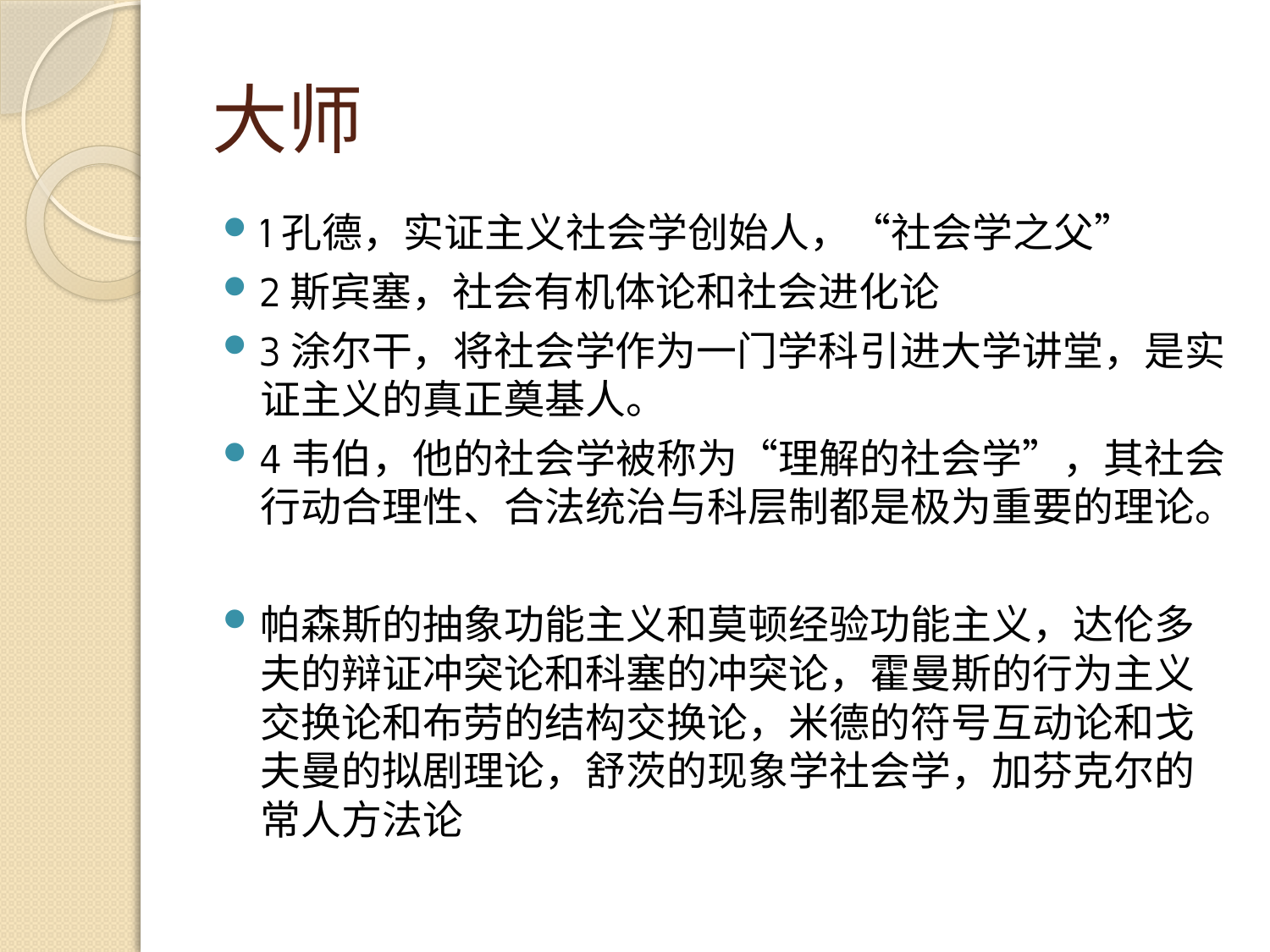

# 大师
1孔德，实证主义社会学创始人，“社会学之父”
2斯宾塞，社会有机体论和社会进化论
3涂尔干，将社会学作为一门学科引进大学讲堂，是实证主义的真正奠基人。
4韦伯，他的社会学被称为“理解的社会学”，其社会行动合理性、合法统治与科层制都是极为重要的理论。

帕森斯的抽象功能主义和莫顿经验功能主义，达伦多夫的辩证冲突论和科塞的冲突论，霍曼斯的行为主义交换论和布劳的结构交换论，米德的符号互动论和戈夫曼的拟剧理论，舒茨的现象学社会学，加芬克尔的常人方法论